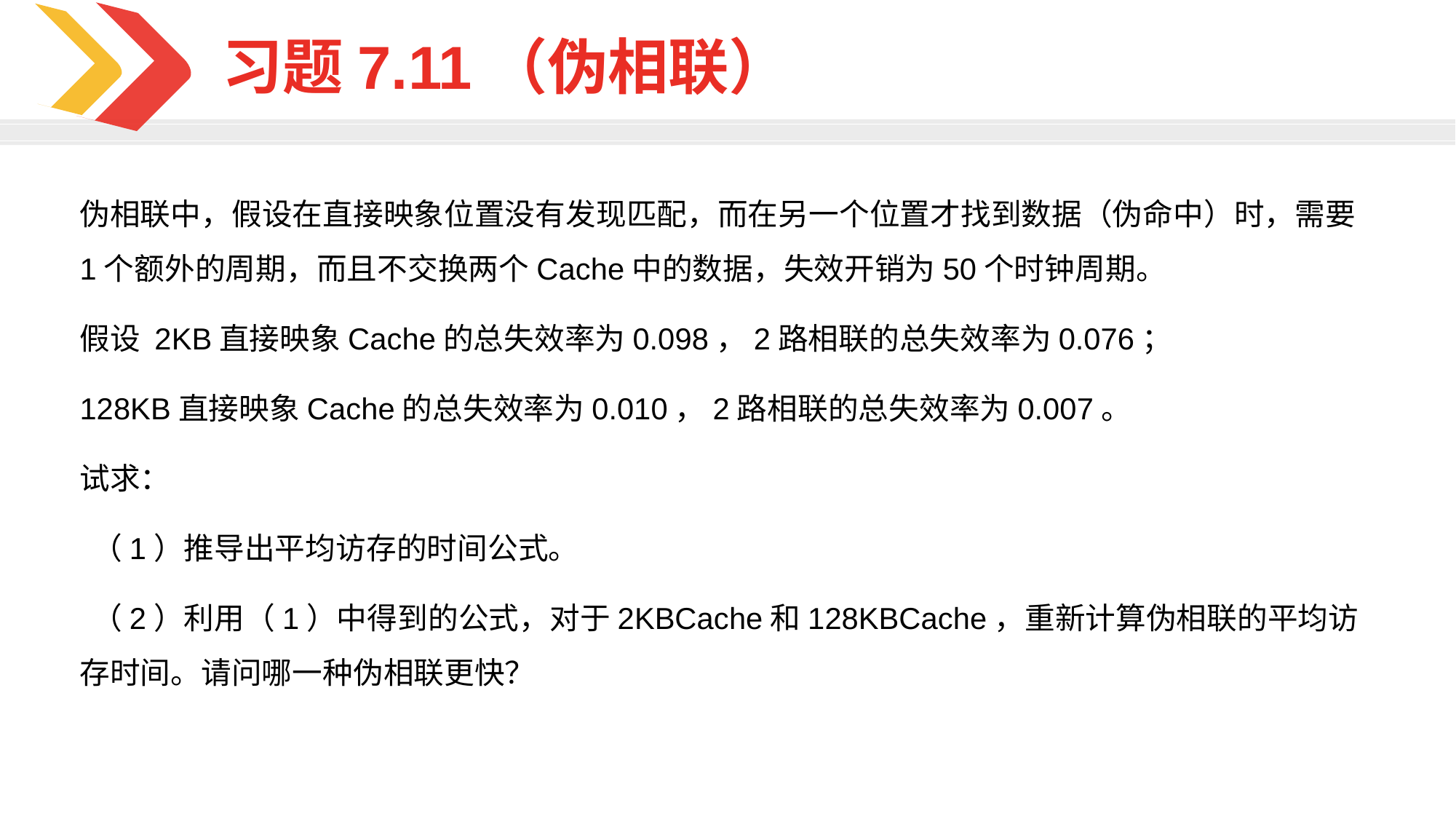

习题7.11（伪相联）

伪相联中，假设在直接映象位置没有发现匹配，而在另一个位置才找到数据（伪命中）时，需要1个额外的周期，而且不交换两个Cache中的数据，失效开销为50个时钟周期。
假设 2KB直接映象Cache的总失效率为0.098，2路相联的总失效率为0.076；
128KB直接映象Cache的总失效率为0.010，2路相联的总失效率为0.007。
试求：
（1）推导出平均访存的时间公式。
（2）利用（1）中得到的公式，对于2KBCache和128KBCache，重新计算伪相联的平均访存时间。请问哪一种伪相联更快？